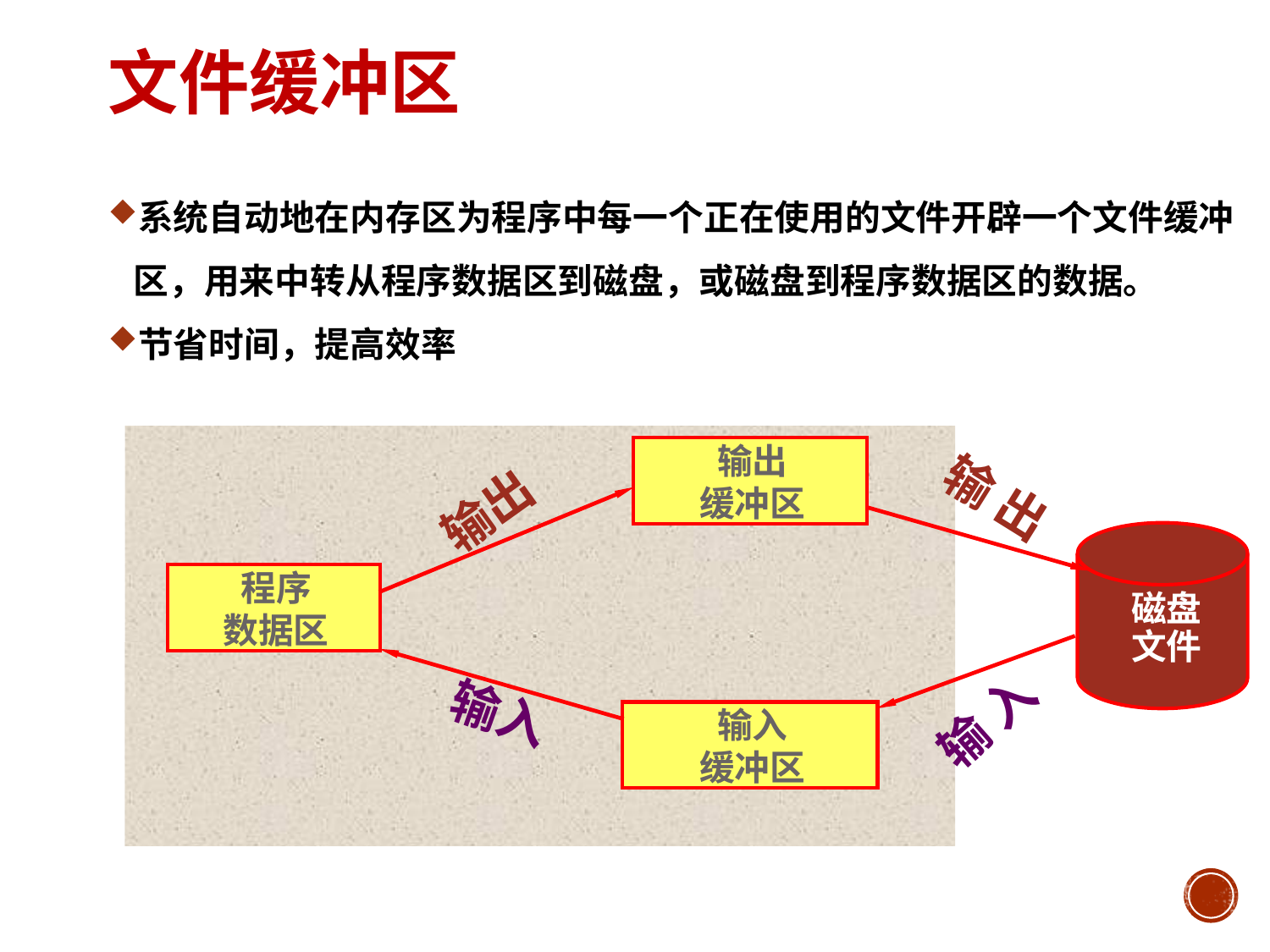

# 文件缓冲区
系统自动地在内存区为程序中每一个正在使用的文件开辟一个文件缓冲区，用来中转从程序数据区到磁盘，或磁盘到程序数据区的数据。
节省时间，提高效率

输出
缓冲区
 输 出

输出

磁盘
文件
程序
数据区

输 入

输入
输入
缓冲区
11